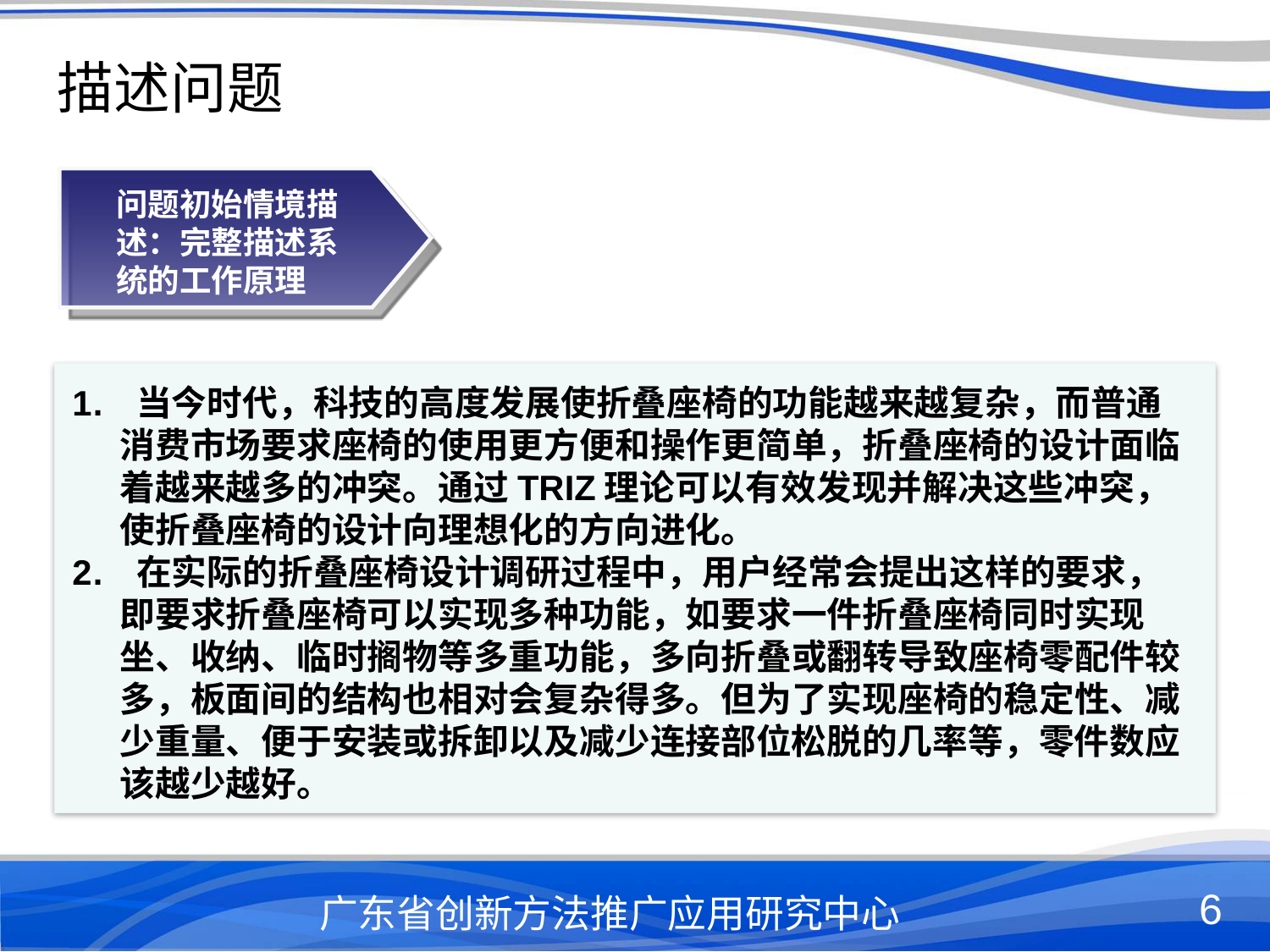

描述问题

问题初始情境描述：完整描述系统的工作原理
 当今时代，科技的高度发展使折叠座椅的功能越来越复杂，而普通消费市场要求座椅的使用更方便和操作更简单，折叠座椅的设计面临着越来越多的冲突。通过TRIZ理论可以有效发现并解决这些冲突，使折叠座椅的设计向理想化的方向进化。
 在实际的折叠座椅设计调研过程中，用户经常会提出这样的要求，即要求折叠座椅可以实现多种功能，如要求一件折叠座椅同时实现坐、收纳、临时搁物等多重功能，多向折叠或翻转导致座椅零配件较多，板面间的结构也相对会复杂得多。但为了实现座椅的稳定性、减少重量、便于安装或拆卸以及减少连接部位松脱的几率等，零件数应该越少越好。
广东省创新方法推广应用研究中心
6